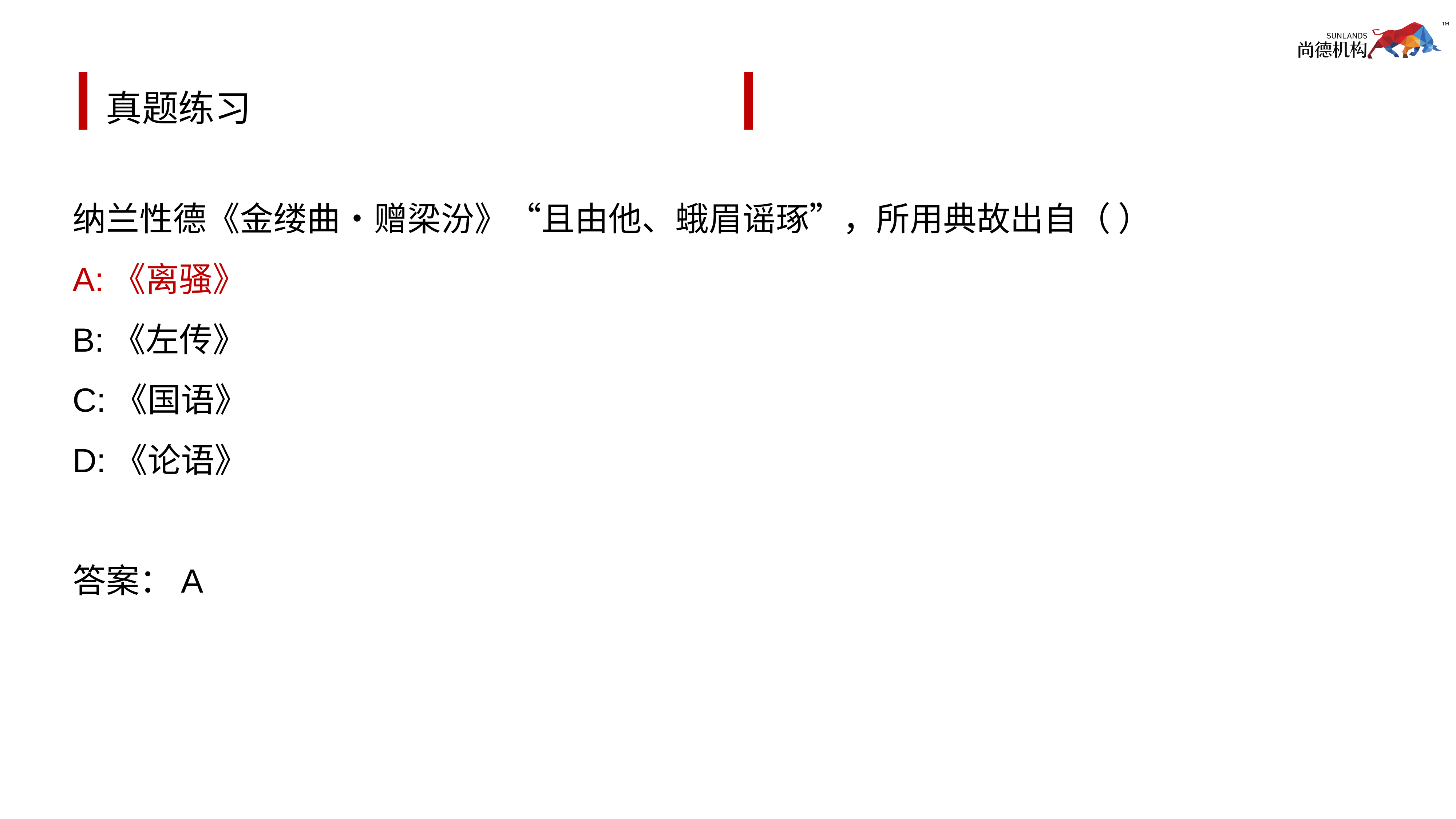

# 真题练习
纳兰性德《金缕曲•赠梁汾》“且由他、蛾眉谣琢”，所用典故出自（ ）
A:《离骚》
B:《左传》
C:《国语》
D:《论语》

答案：A